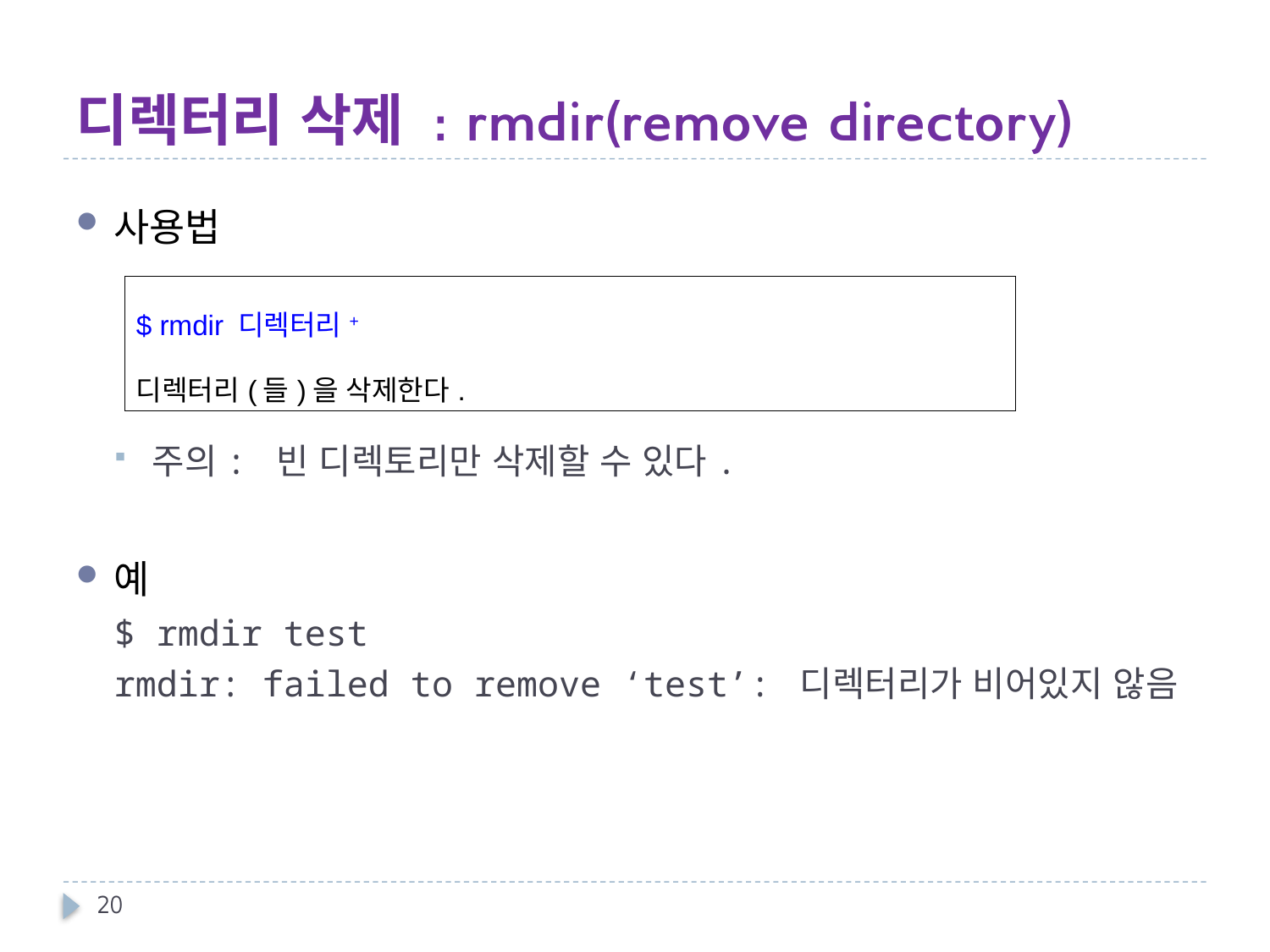

# 디렉터리 삭제 : rmdir(remove directory)
사용법

주의: 빈 디렉토리만 삭제할 수 있다.

예
$ rmdir test
rmdir: failed to remove ‘test’: 디렉터리가 비어있지 않음

| $ rmdir 디렉터리+ 디렉터리(들)을 삭제한다. |
| --- |
20